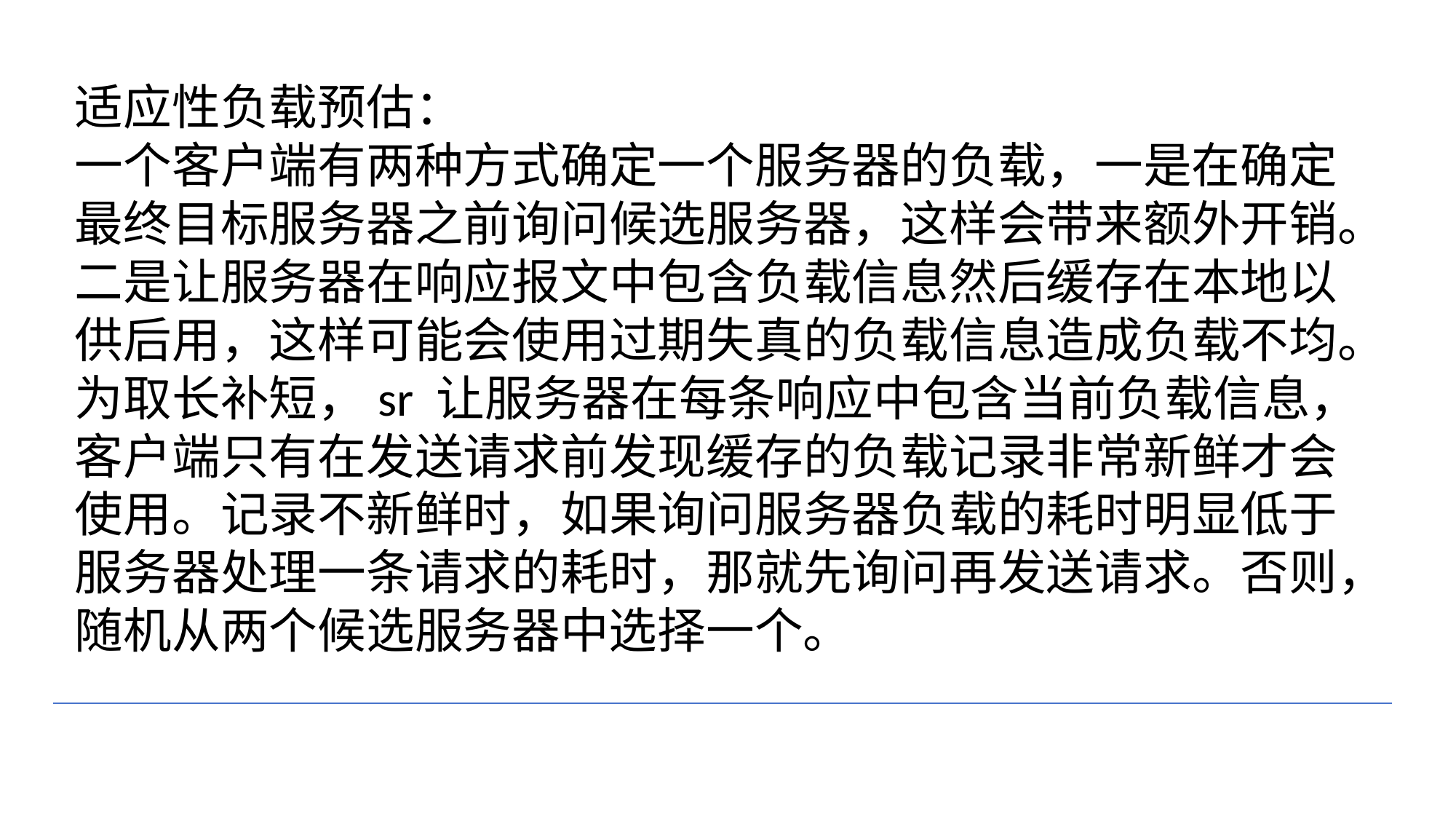

适应性负载预估：
一个客户端有两种方式确定一个服务器的负载，一是在确定最终目标服务器之前询问候选服务器，这样会带来额外开销。二是让服务器在响应报文中包含负载信息然后缓存在本地以供后用，这样可能会使用过期失真的负载信息造成负载不均。为取长补短，sr 让服务器在每条响应中包含当前负载信息，客户端只有在发送请求前发现缓存的负载记录非常新鲜才会使用。记录不新鲜时，如果询问服务器负载的耗时明显低于服务器处理一条请求的耗时，那就先询问再发送请求。否则，随机从两个候选服务器中选择一个。